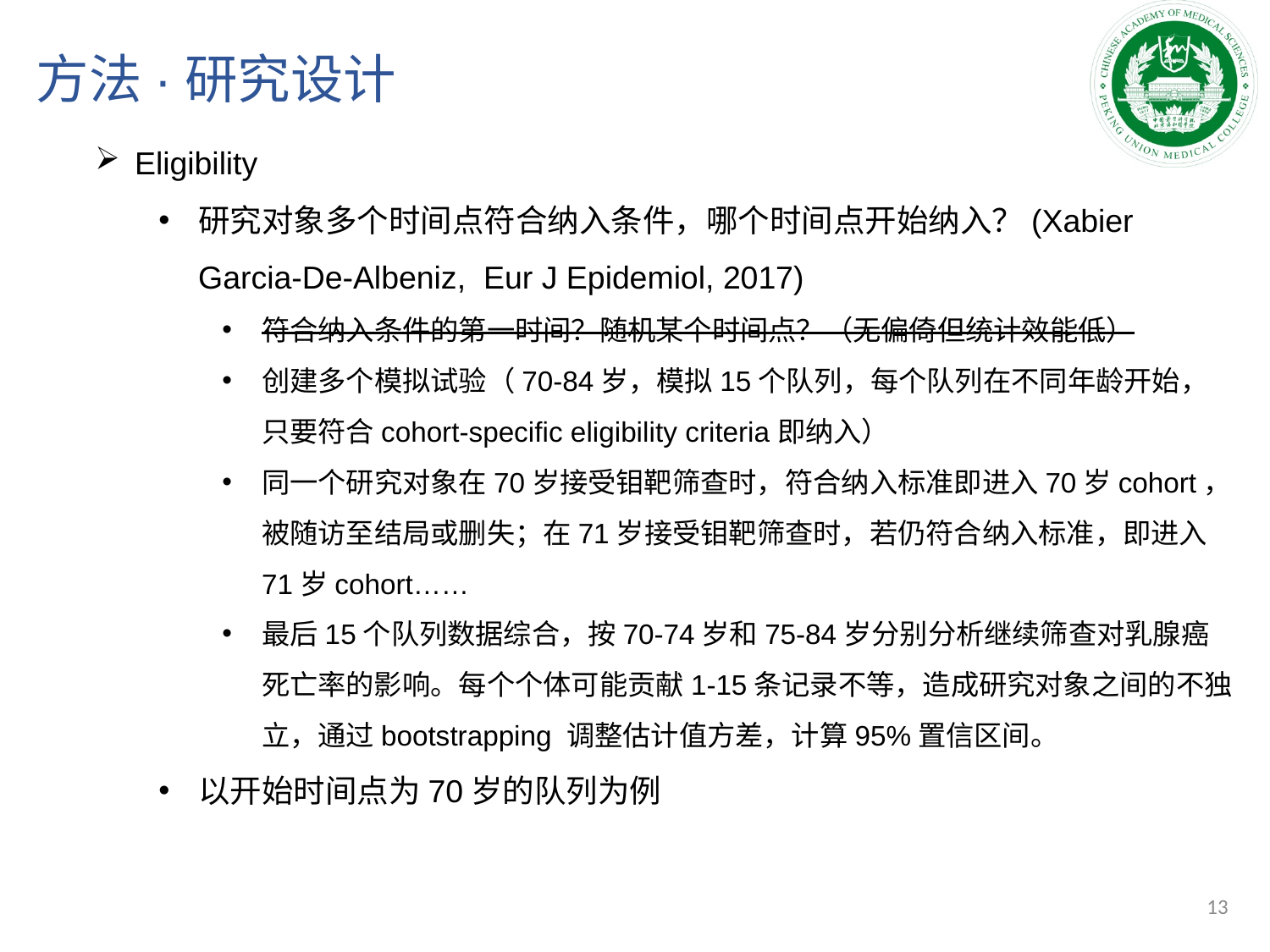

# 方法·研究设计
Eligibility
研究对象多个时间点符合纳入条件，哪个时间点开始纳入？(Xabier Garcia-De-Albeniz,  Eur J Epidemiol, 2017)
符合纳入条件的第一时间？随机某个时间点？（无偏倚但统计效能低）
创建多个模拟试验（70-84岁，模拟15个队列，每个队列在不同年龄开始，只要符合cohort-specific eligibility criteria即纳入）
同一个研究对象在70岁接受钼靶筛查时，符合纳入标准即进入70岁cohort，被随访至结局或删失；在71岁接受钼靶筛查时，若仍符合纳入标准，即进入71岁cohort……
最后15个队列数据综合，按70-74岁和75-84岁分别分析继续筛查对乳腺癌死亡率的影响。每个个体可能贡献1-15条记录不等，造成研究对象之间的不独立，通过bootstrapping 调整估计值方差，计算95%置信区间。
以开始时间点为70岁的队列为例
13